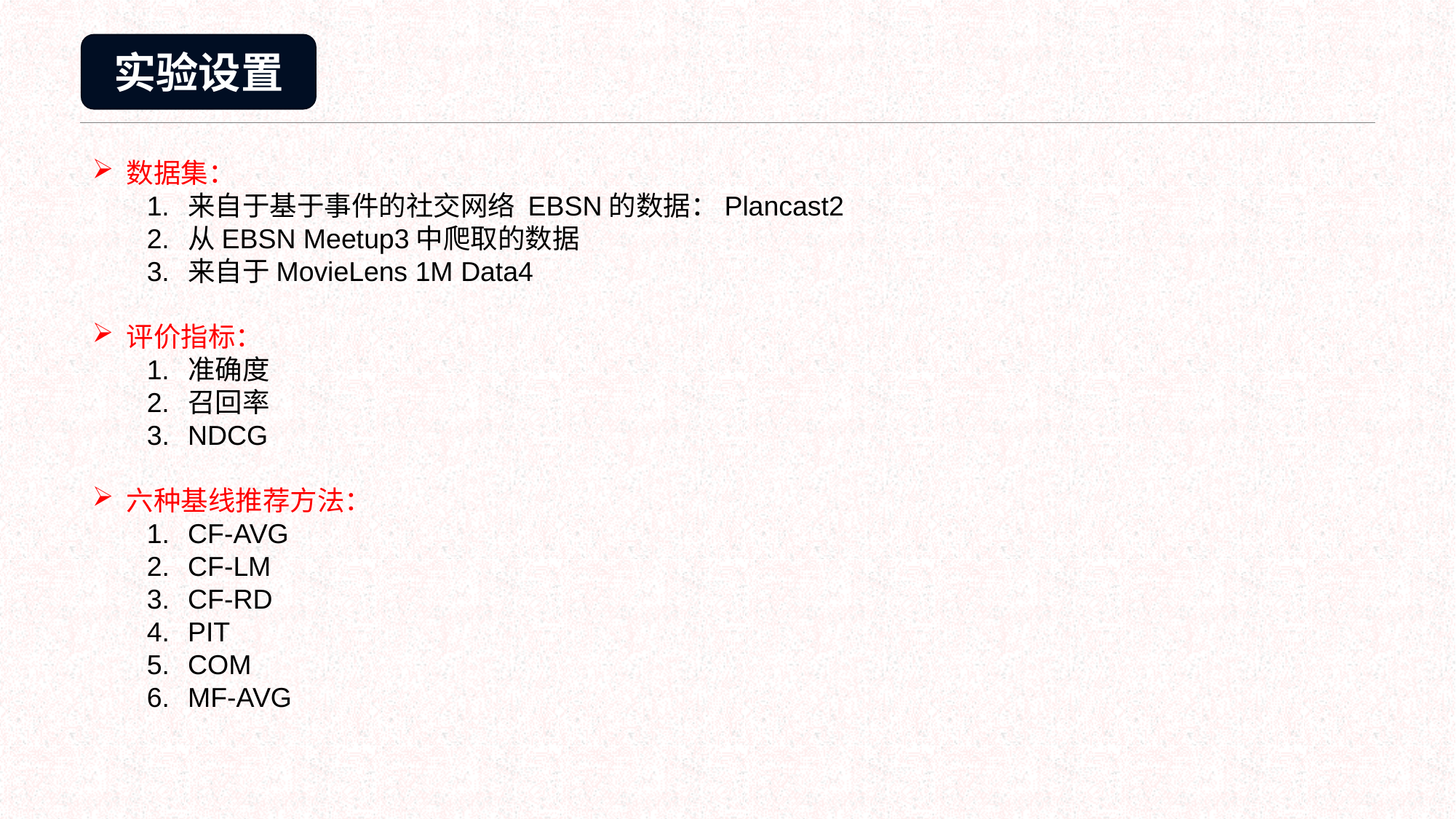

实验设置
数据集：
来自于基于事件的社交网络 EBSN的数据：Plancast2
从EBSN Meetup3中爬取的数据
来自于MovieLens 1M Data4

评价指标：
准确度
召回率
NDCG

六种基线推荐方法：
CF-AVG
CF-LM
CF-RD
PIT
COM
MF-AVG